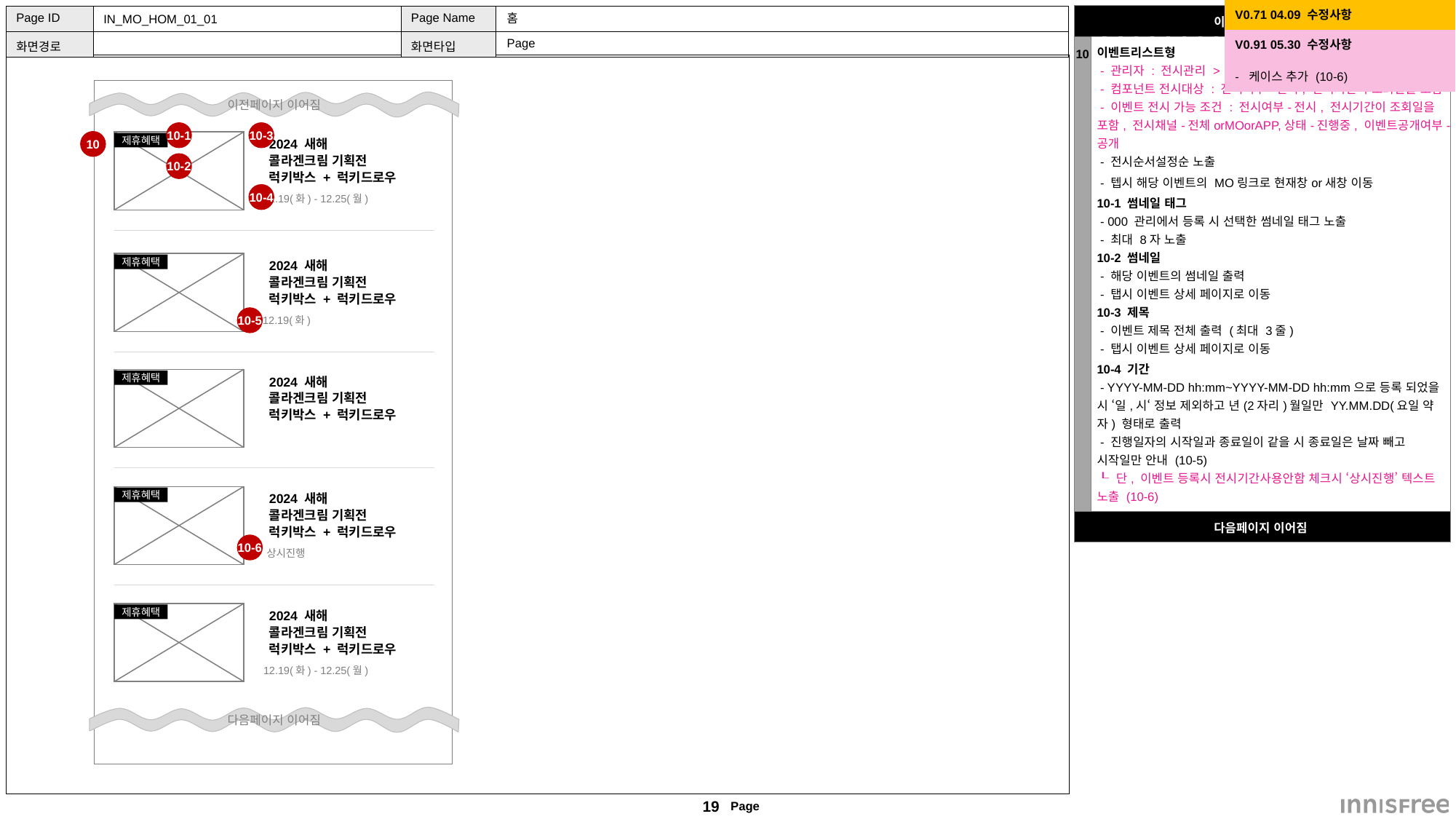

| V0.71 04.09 수정사항 |
| --- |
| - 이벤트리스트형 기간 노출 케이스 추가(10-5) |
| 이전페이지 이어짐 |  |
| --- | --- |
| 10 | 이벤트리스트형 - 관리자 : 전시관리 > 메인전시관리 > 이벤트강조형 등록 - 컴포넌트 전시대상 : 전시여부-전시, 전시기간이 조회일을 포함 - 이벤트 전시 가능 조건 : 전시여부-전시, 전시기간이 조회일을 포함, 전시채널-전체orMOorAPP,상태-진행중, 이벤트공개여부-공개 - 전시순서설정순 노출 - 텝시 해당 이벤트의 MO링크로 현재창or새창 이동 10-1 썸네일 태그 - 000 관리에서 등록 시 선택한 썸네일 태그 노출 - 최대 8자 노출 10-2 썸네일 - 해당 이벤트의 썸네일 출력 - 탭시 이벤트 상세 페이지로 이동 10-3 제목 - 이벤트 제목 전체 출력 (최대 3줄) - 탭시 이벤트 상세 페이지로 이동 10-4 기간 - YYYY-MM-DD hh:mm~YYYY-MM-DD hh:mm으로 등록 되었을 시 ‘일,시‘ 정보 제외하고 년(2자리)월일만 YY.MM.DD(요일 약자) 형태로 출력 - 진행일자의 시작일과 종료일이 같을 시 종료일은 날짜 빼고 시작일만 안내 (10-5) ┖ 단, 이벤트 등록시 전시기간사용안함 체크시 ‘상시진행’ 텍스트 노출 (10-6) |
| 다음페이지 이어짐 |  |
IN_MO_HOM_01_01
# 홈
| V0.91 05.30 수정사항 |
| --- |
| - 케이스 추가 (10-6) |
Page
이전페이지 이어짐
10-1
10-3
2024 새해
콜라겐크림 기획전
럭키박스 + 럭키드로우
10

제휴혜택
10-2
10-4
12.19(화) - 12.25(월)
2024 새해
콜라겐크림 기획전
럭키박스 + 럭키드로우

제휴혜택
10-5
12.19(화)
2024 새해
콜라겐크림 기획전
럭키박스 + 럭키드로우

제휴혜택
2024 새해
콜라겐크림 기획전
럭키박스 + 럭키드로우

제휴혜택
10-6
상시진행
2024 새해
콜라겐크림 기획전
럭키박스 + 럭키드로우

제휴혜택
12.19(화) - 12.25(월)
다음페이지 이어짐